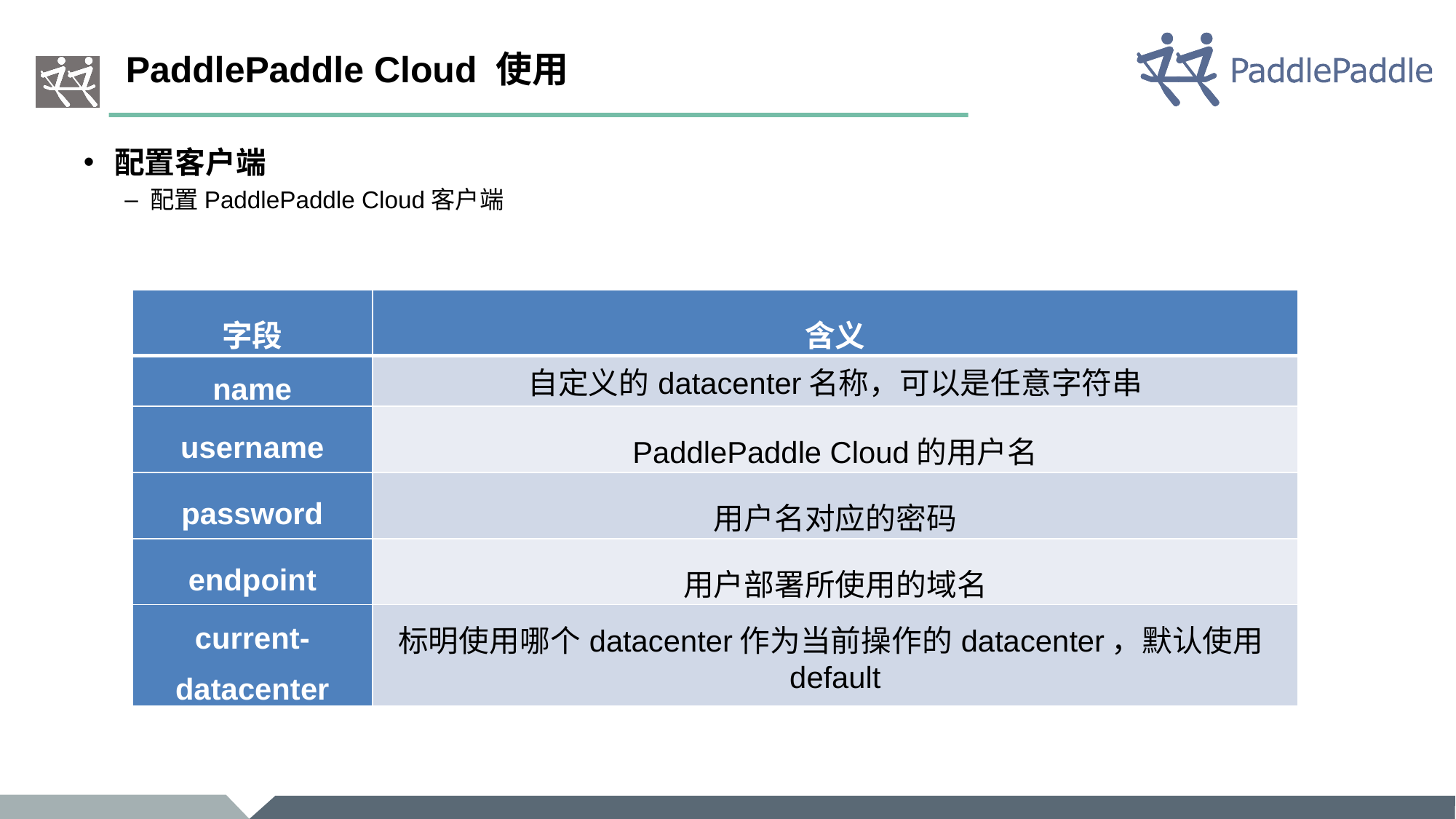

# PaddlePaddle Cloud 使用
配置客户端
配置PaddlePaddle Cloud客户端
| 字段 | 含义 |
| --- | --- |
| name | 自定义的datacenter名称，可以是任意字符串 |
| username | PaddlePaddle Cloud的用户名 |
| password | 用户名对应的密码 |
| endpoint | 用户部署所使用的域名 |
| current-datacenter | 标明使用哪个datacenter作为当前操作的datacenter，默认使用default |